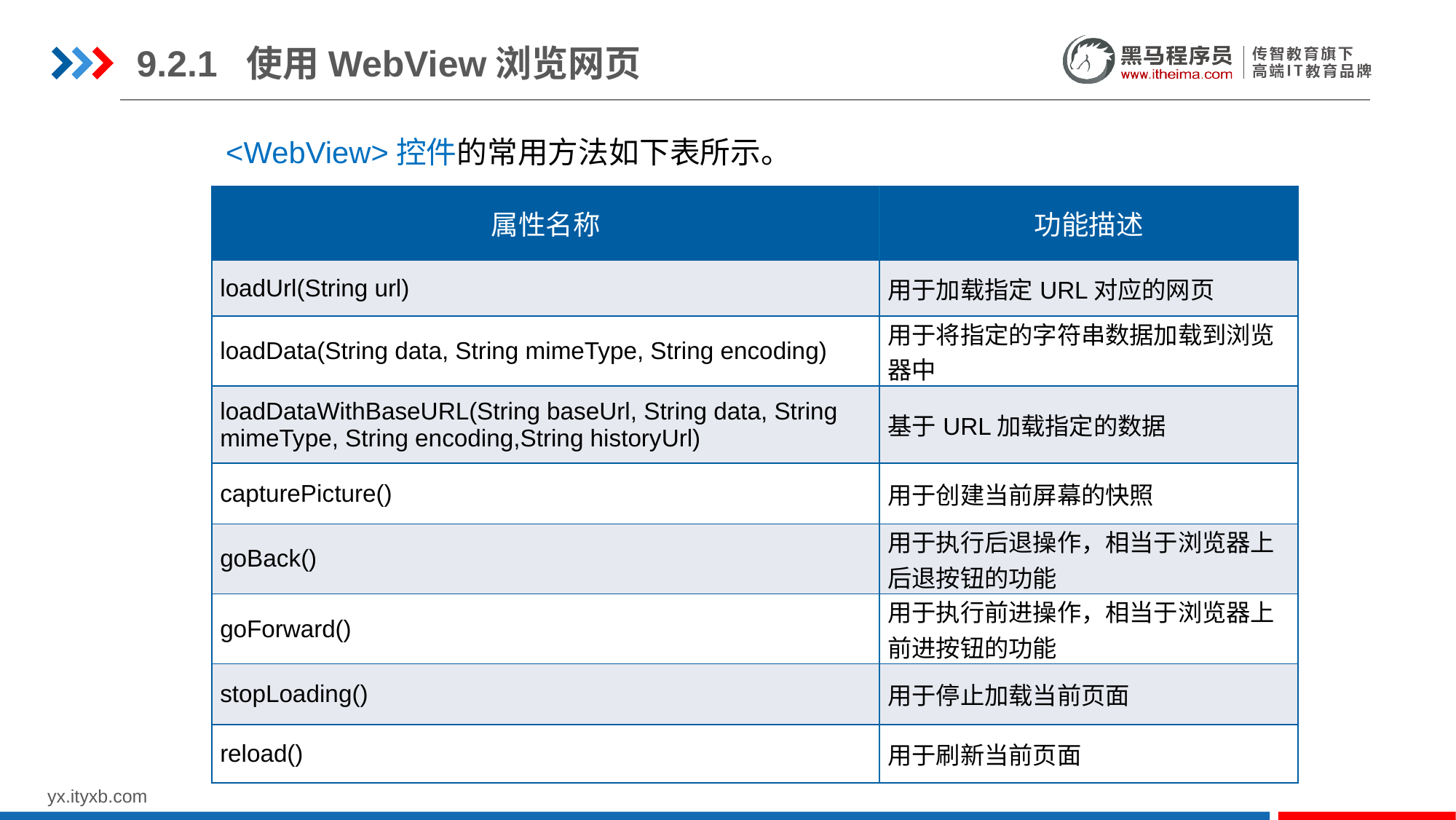

9.2.1  使用WebView浏览网页
<WebView>控件的常用方法如下表所示。
| 属性名称 | 功能描述 |
| --- | --- |
| loadUrl(String url) | 用于加载指定URL对应的网页 |
| loadData(String data, String mimeType, String encoding) | 用于将指定的字符串数据加载到浏览器中 |
| loadDataWithBaseURL(String baseUrl, String data, String mimeType, String encoding,String historyUrl) | 基于URL加载指定的数据 |
| capturePicture() | 用于创建当前屏幕的快照 |
| goBack() | 用于执行后退操作，相当于浏览器上后退按钮的功能 |
| goForward() | 用于执行前进操作，相当于浏览器上前进按钮的功能 |
| stopLoading() | 用于停止加载当前页面 |
| reload() | 用于刷新当前页面 |